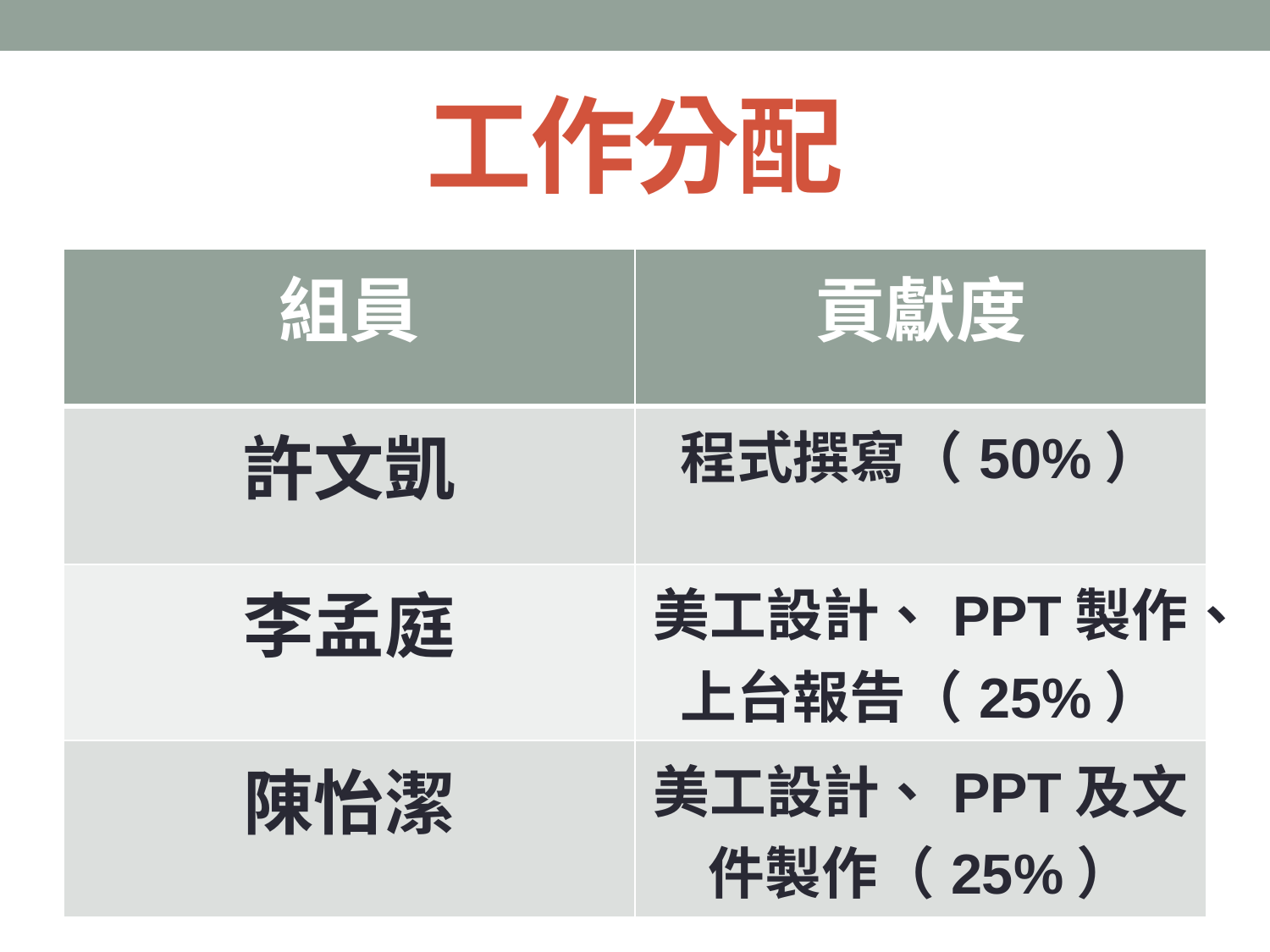

# 工作分配
| 組員 | 貢獻度 |
| --- | --- |
| 許文凱 | 程式撰寫（50%） |
| 李孟庭 | 美工設計、PPT製作、上台報告（25%） |
| 陳怡潔 | 美工設計、PPT及文件製作（25%） |